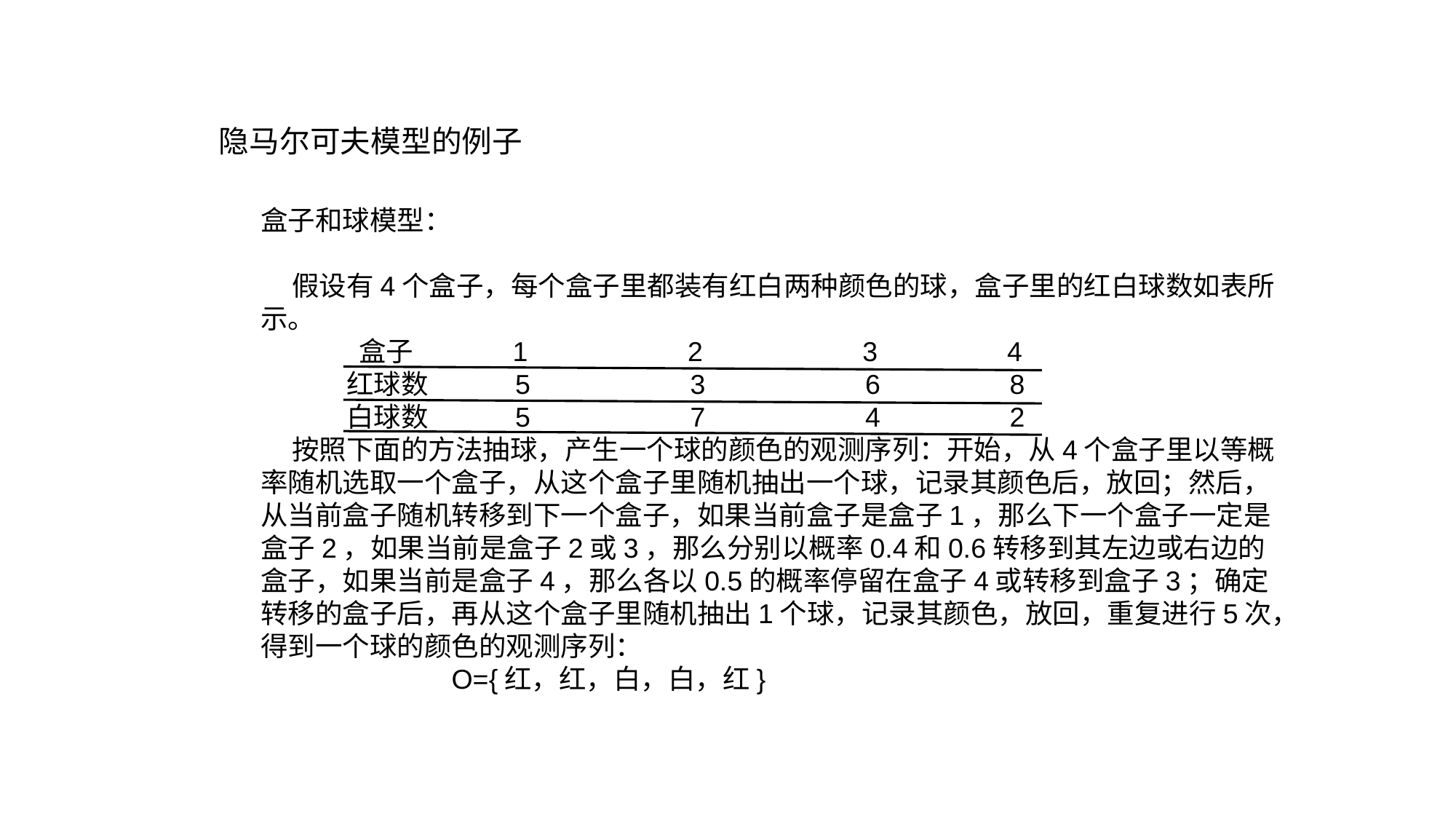

隐马尔可夫模型的例子

盒子和球模型：

    假设有4个盒子，每个盒子里都装有红白两种颜色的球，盒子里的红白球数如表所示。
      盒子               1                     2                     3                 4
    红球数             5                     3                     6                 8
    白球数             5                     7                     4                 2
    按照下面的方法抽球，产生一个球的颜色的观测序列：开始，从4个盒子里以等概率随机选取一个盒子，从这个盒子里随机抽出一个球，记录其颜色后，放回；然后，从当前盒子随机转移到下一个盒子，如果当前盒子是盒子1，那么下一个盒子一定是盒子2，如果当前是盒子2或3，那么分别以概率0.4和0.6转移到其左边或右边的盒子，如果当前是盒子4，那么各以0.5的概率停留在盒子4或转移到盒子3；确定转移的盒子后，再从这个盒子里随机抽出1个球，记录其颜色，放回，重复进行5次，得到一个球的颜色的观测序列：
                         O={红，红，白，白，红}